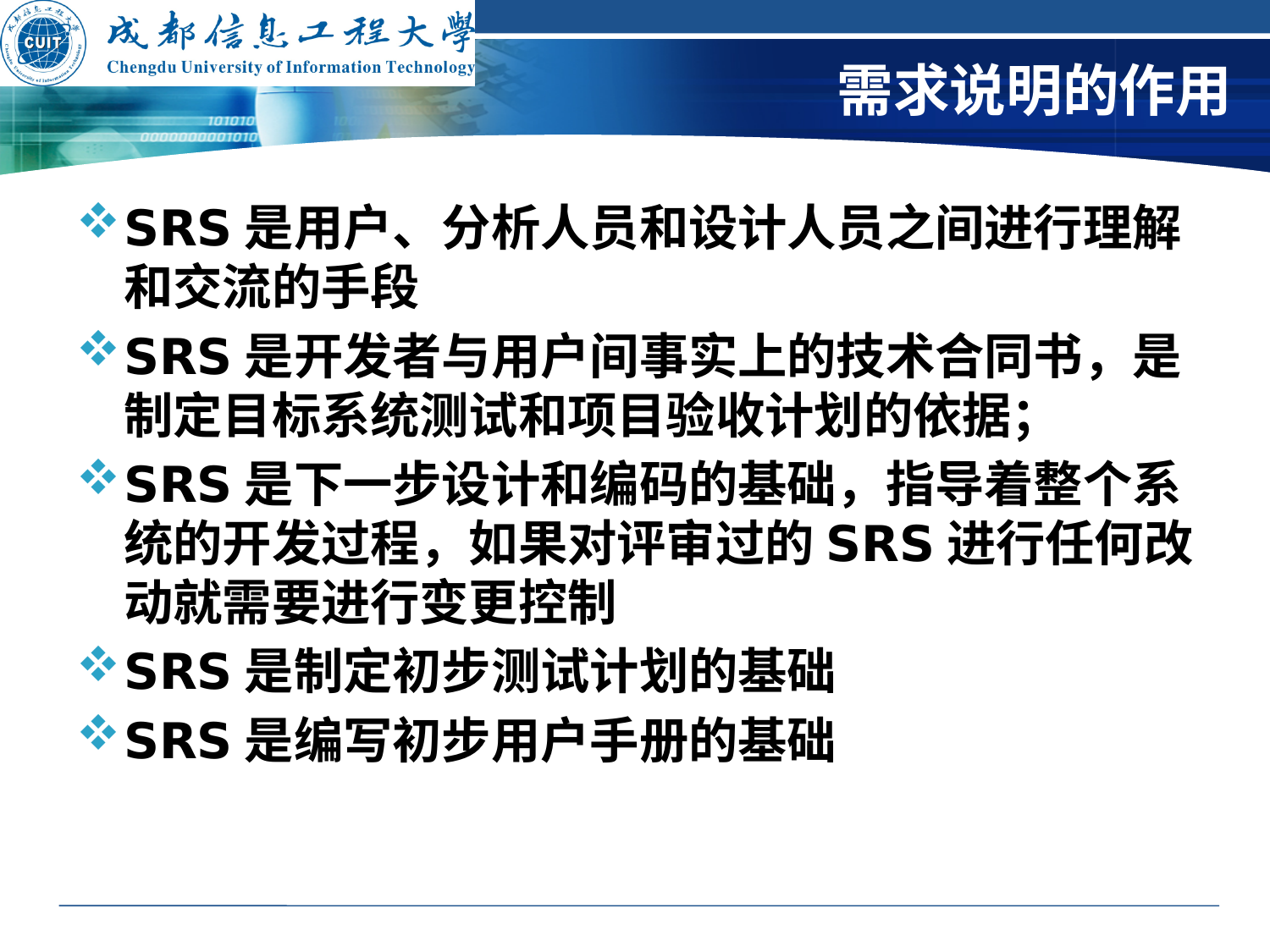

# 需求说明的作用
SRS是用户、分析人员和设计人员之间进行理解和交流的手段
SRS是开发者与用户间事实上的技术合同书，是制定目标系统测试和项目验收计划的依据；
SRS是下一步设计和编码的基础，指导着整个系统的开发过程，如果对评审过的SRS进行任何改动就需要进行变更控制
SRS是制定初步测试计划的基础
SRS是编写初步用户手册的基础